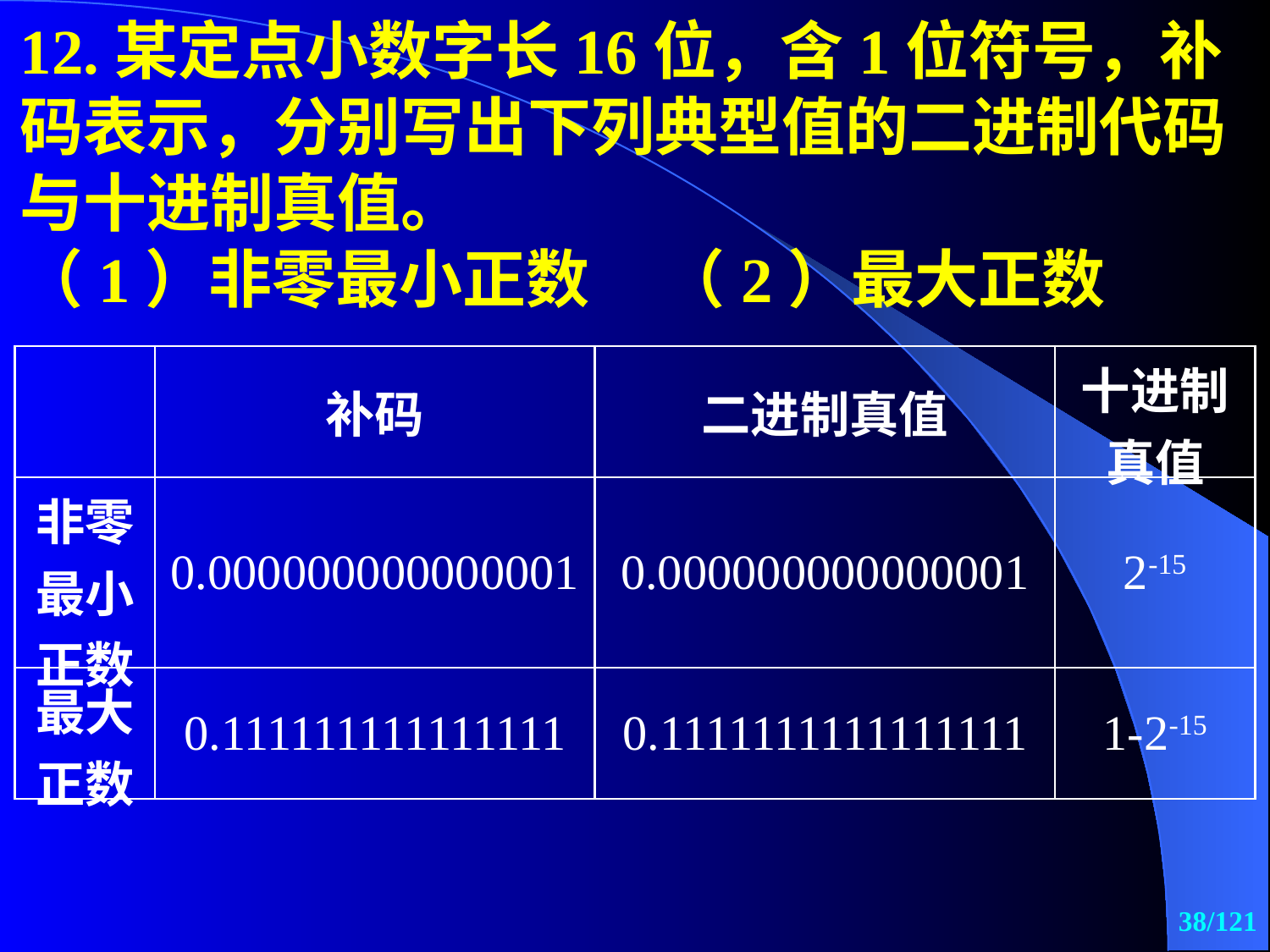

12.某定点小数字长16位，含1位符号，补码表示，分别写出下列典型值的二进制代码与十进制真值。
（1）非零最小正数     （2）最大正数
|  | 补码 | 二进制真值 | 十进制真值 |
| --- | --- | --- | --- |
| 非零最小正数 | 0.000000000000001 | 0.000000000000001 | 2-15 |
| 最大正数 | 0.111111111111111 | 0.1111111111111111 | 1-2-15 |
38/121